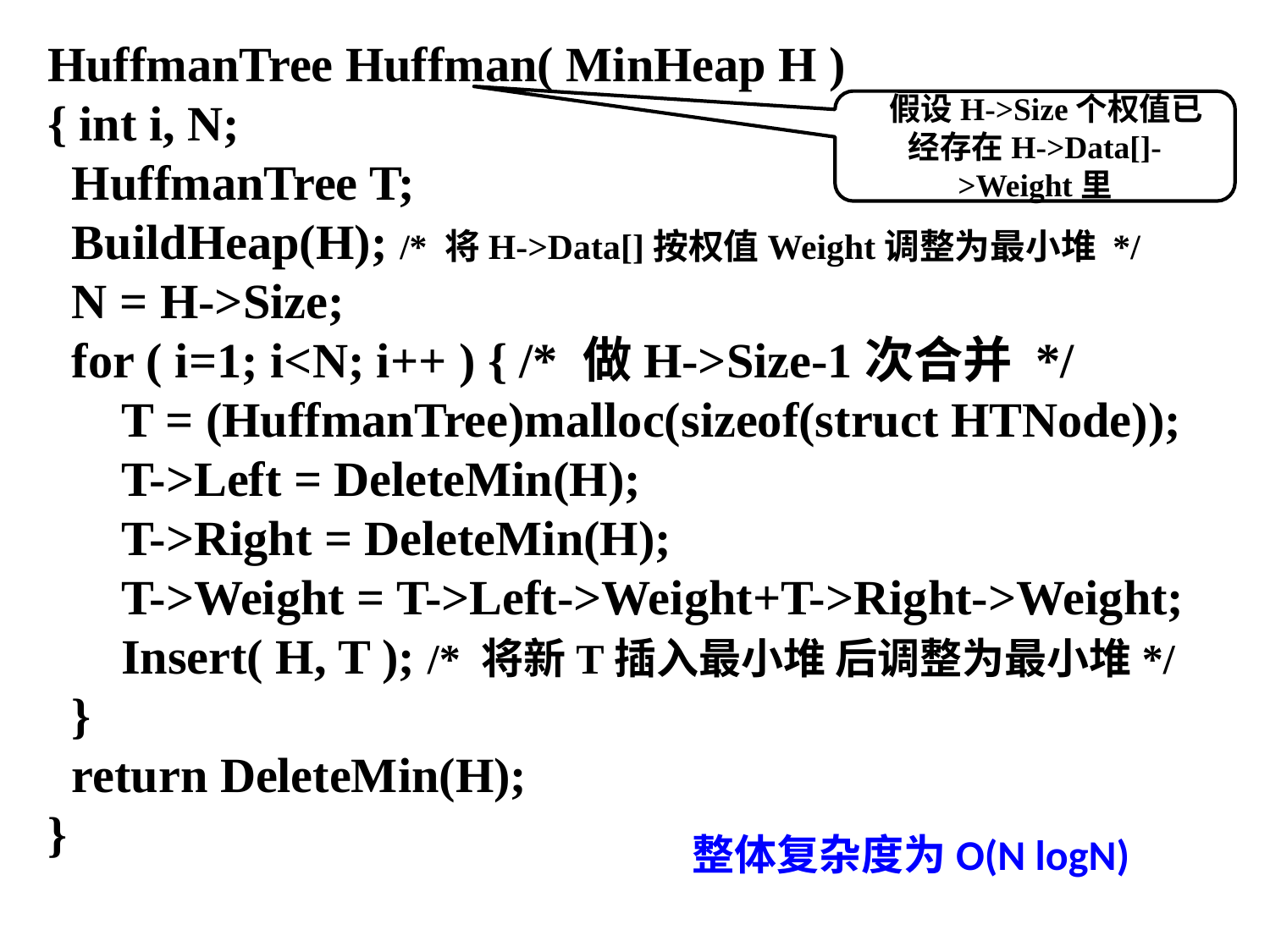

HuffmanTree Huffman( MinHeap H )
{ int i, N;
  HuffmanTree T;
  BuildHeap(H); /* 将H->Data[]按权值Weight调整为最小堆 */
  N = H->Size;
  for ( i=1; i<N; i++ ) { /* 做H->Size-1次合并 */
      T = (HuffmanTree)malloc(sizeof(struct HTNode));
      T->Left = DeleteMin(H);
      T->Right = DeleteMin(H);
      T->Weight = T->Left->Weight+T->Right->Weight;
      Insert( H, T ); /* 将新T插入最小堆 后调整为最小堆*/
  }
  return DeleteMin(H);
}
  假设H->Size个权值已经存在H->Data[]->Weight里
整体复杂度为O(N logN)